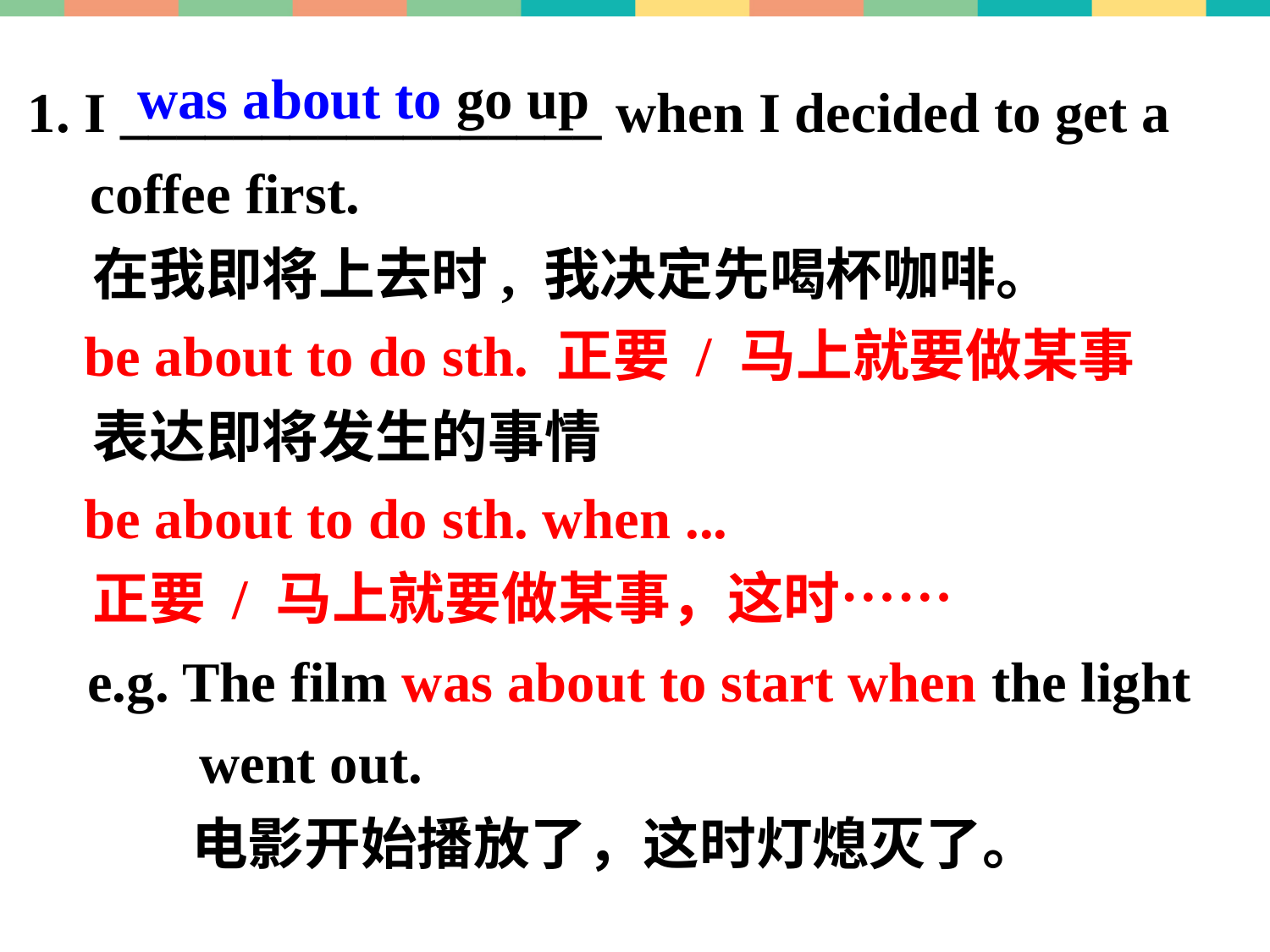

1. I _________________ when I decided to get a coffee first.
    在我即将上去时, 我决定先喝杯咖啡。
    be about to do sth. 正要 / 马上就要做某事
    表达即将发生的事情
    be about to do sth. when ...
    正要 / 马上就要做某事，这时……
was about to go up
e.g. The film was about to start when the light went out.
       电影开始播放了，这时灯熄灭了。